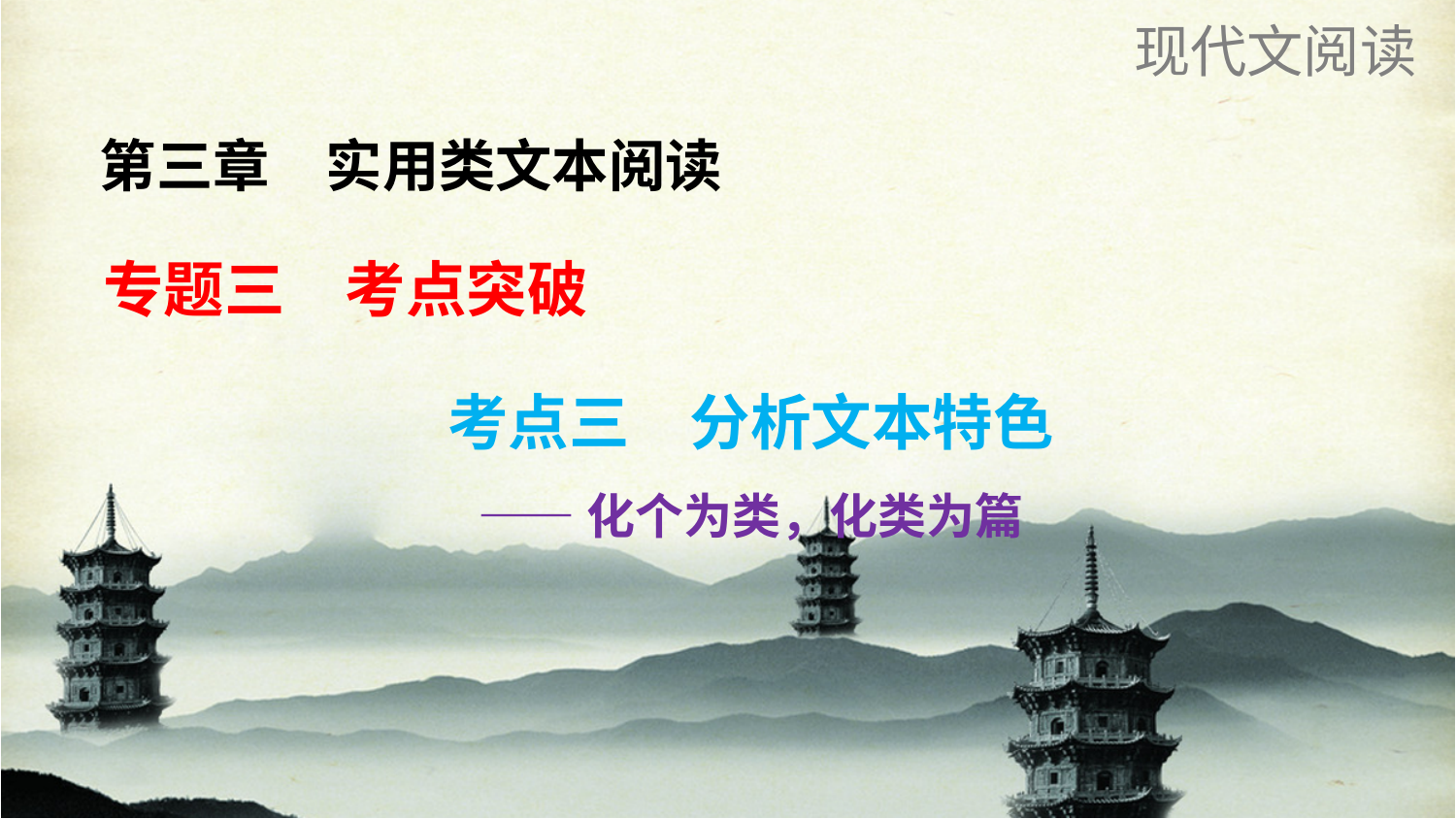

现代文阅读
第三章　实用类文本阅读
专题三　考点突破
考点三　分析文本特色
——化个为类，化类为篇